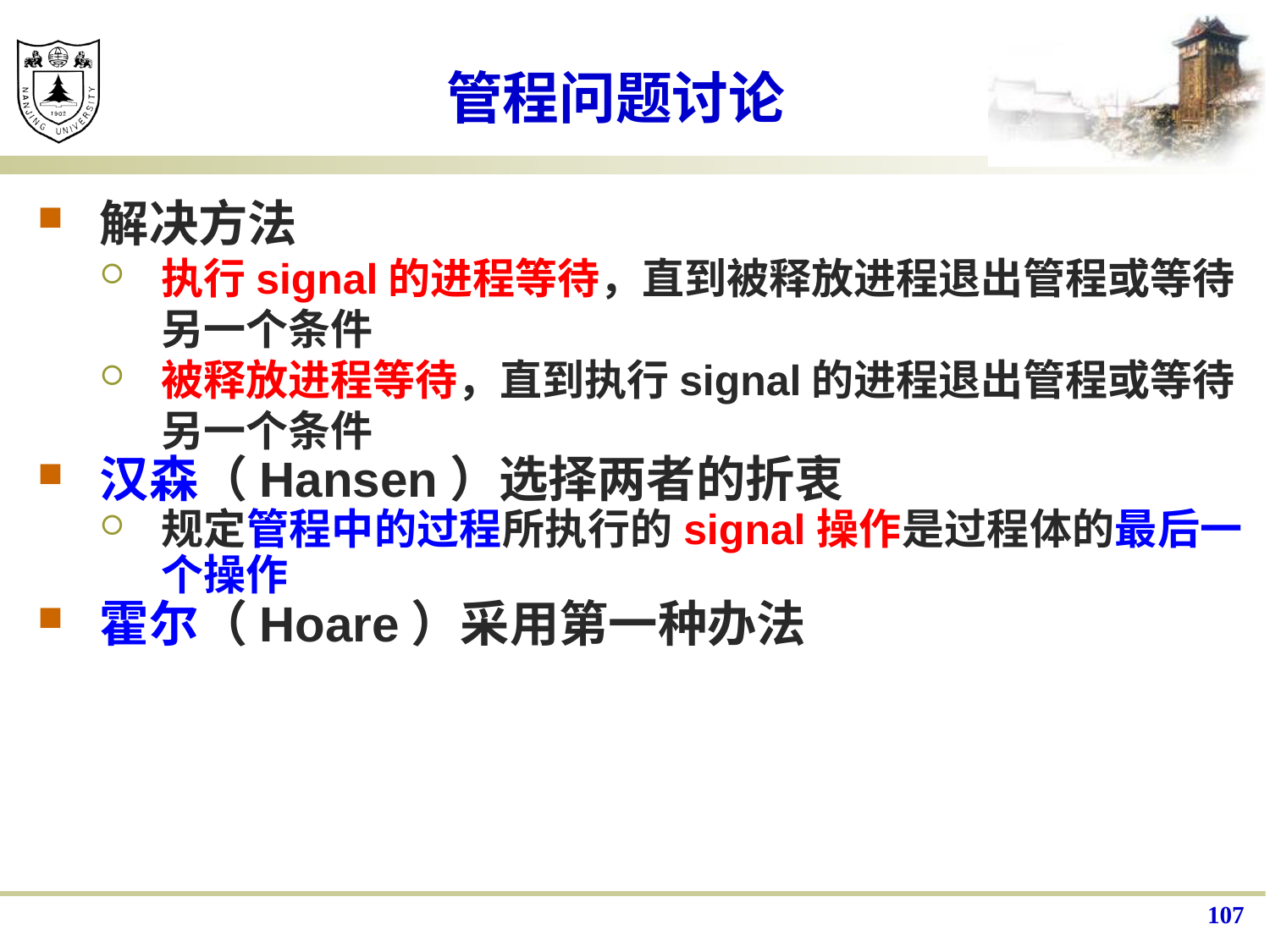

# 管程问题讨论
解决方法
执行signal的进程等待，直到被释放进程退出管程或等待另一个条件
被释放进程等待，直到执行signal的进程退出管程或等待另一个条件
汉森（Hansen）选择两者的折衷
规定管程中的过程所执行的signal操作是过程体的最后一个操作
霍尔（Hoare）采用第一种办法

107